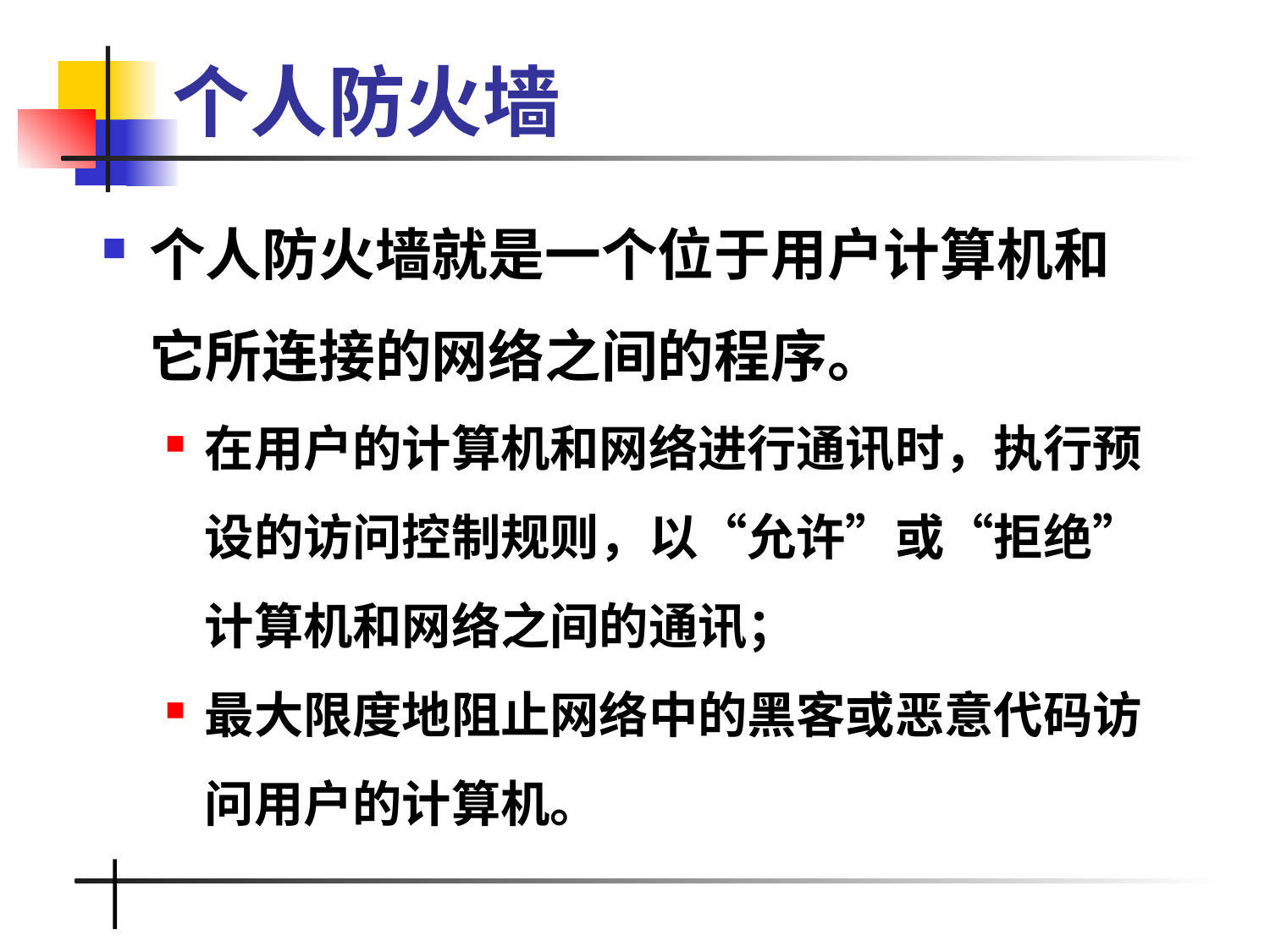

# 个人防火墙
个人防火墙就是一个位于用户计算机和它所连接的网络之间的程序。
在用户的计算机和网络进行通讯时，执行预设的访问控制规则，以“允许”或“拒绝”计算机和网络之间的通讯；
最大限度地阻止网络中的黑客或恶意代码访问用户的计算机。